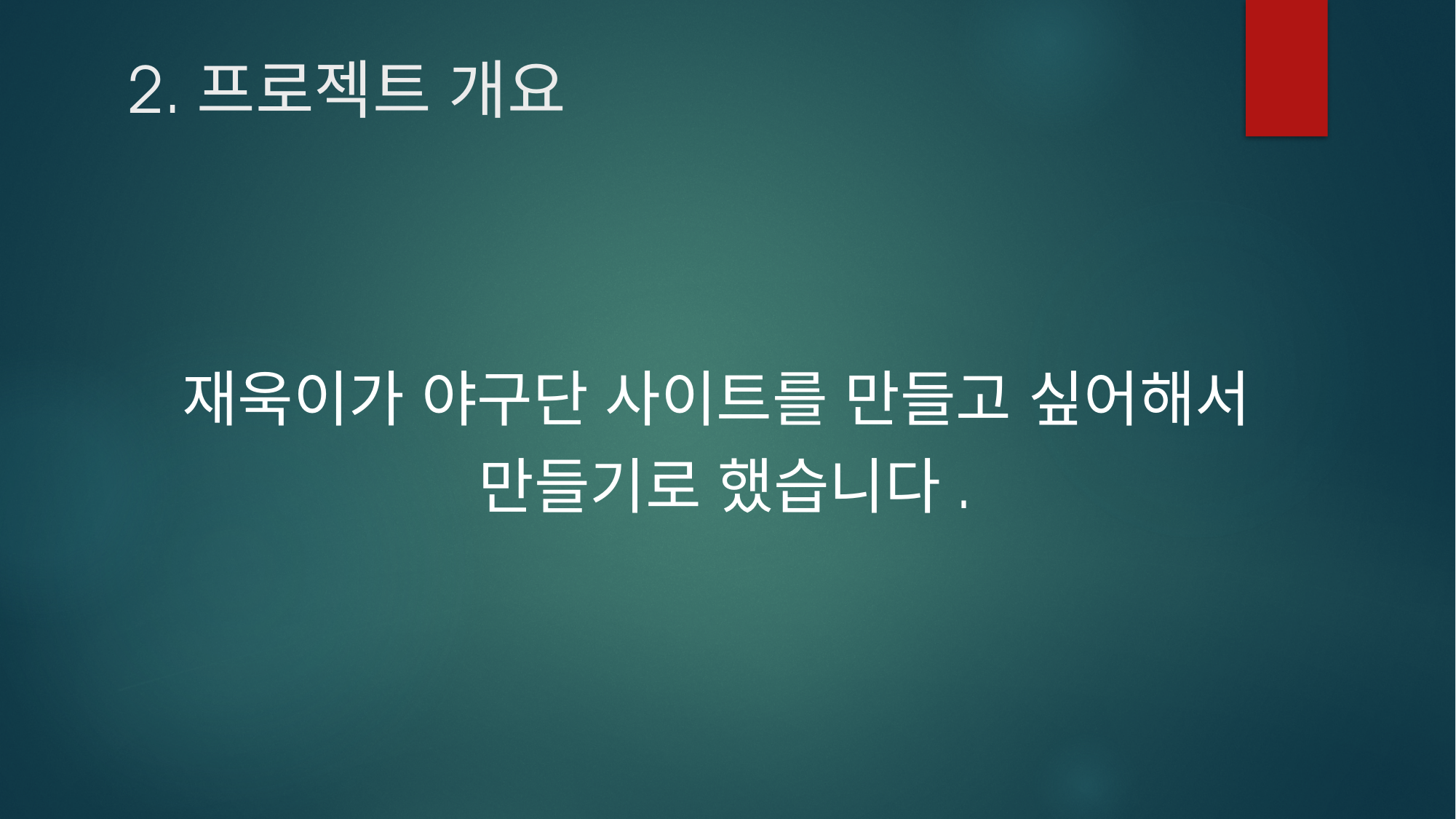

# 2.프로젝트 개요
재욱이가 야구단 사이트를 만들고 싶어해서
만들기로 했습니다.